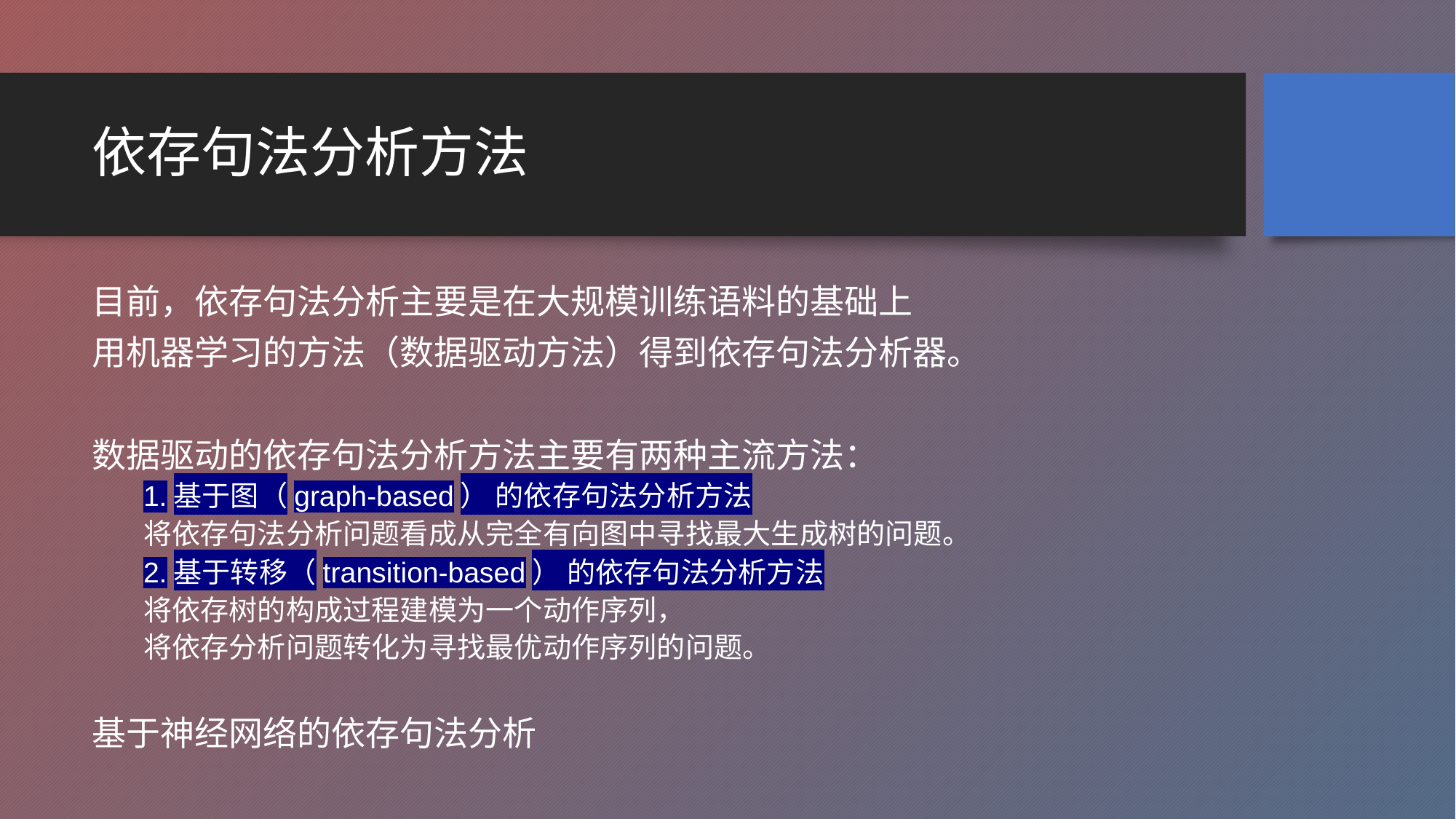

# 依存句法分析方法
目前，依存句法分析主要是在大规模训练语料的基础上
用机器学习的方法（数据驱动方法）得到依存句法分析器。

数据驱动的依存句法分析方法主要有两种主流方法：
1.基于图（graph-based） 的依存句法分析方法
将依存句法分析问题看成从完全有向图中寻找最大生成树的问题。
2.基于转移（transition-based） 的依存句法分析方法
将依存树的构成过程建模为一个动作序列，
将依存分析问题转化为寻找最优动作序列的问题。

基于神经网络的依存句法分析